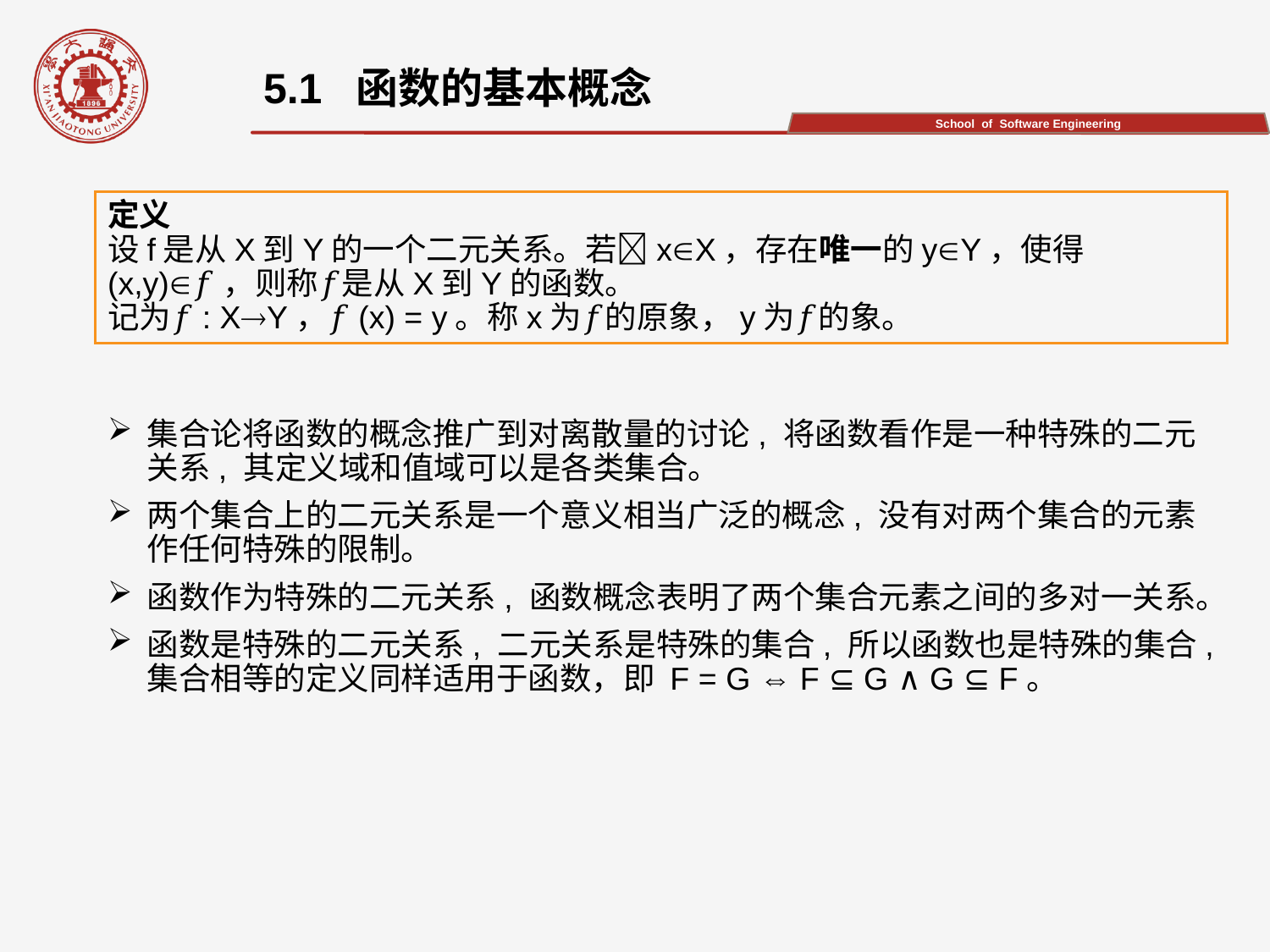

5.1  函数的基本概念

定义
设f是从X到Y的一个二元关系。若∀x∈X，存在唯一的y∈Y，使得(x,y)∈𝑓，则称𝑓是从X到Y的函数。
记为𝑓: X→Y，𝑓(x) = y。称x为𝑓的原象，y为𝑓的象。

集合论将函数的概念推广到对离散量的讨论, 将函数看作是一种特殊的二元关系, 其定义域和值域可以是各类集合。
两个集合上的二元关系是一个意义相当广泛的概念, 没有对两个集合的元素作任何特殊的限制。
函数作为特殊的二元关系, 函数概念表明了两个集合元素之间的多对一关系。
函数是特殊的二元关系, 二元关系是特殊的集合, 所以函数也是特殊的集合, 集合相等的定义同样适用于函数，即 F = G ⇔ F ⊆ G ∧ G ⊆ F。